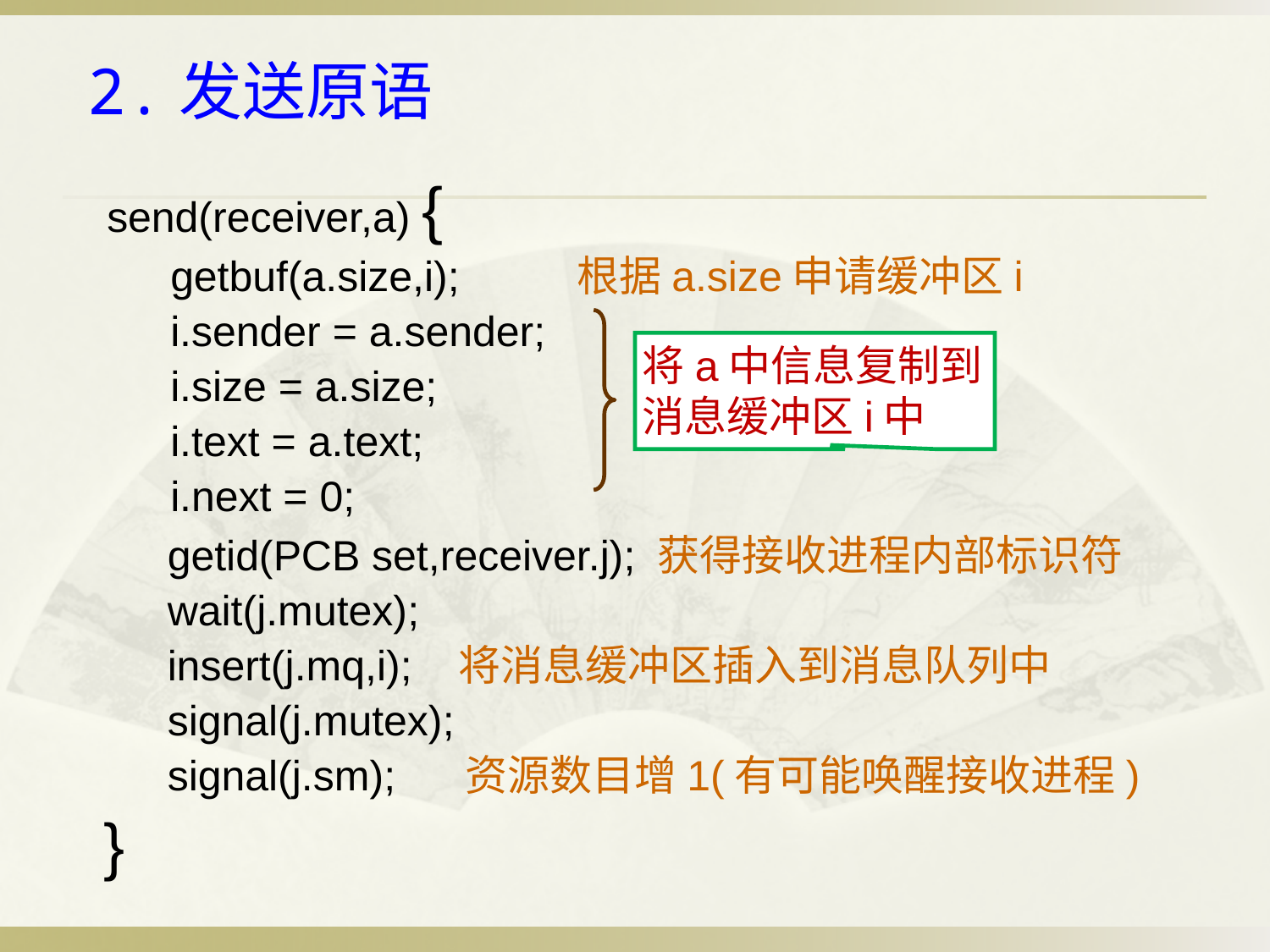

2.发送原语
send(receiver,a) {
getbuf(a.size,i);         根据a.size申请缓冲区i
i.sender = a.sender;
i.size = a.size;
i.text = a.text;
i.next = 0;

将a中信息复制到消息缓冲区i中
getid(PCB set,receiver.j); 获得接收进程内部标识符
wait(j.mutex);
insert(j.mq,i);   将消息缓冲区插入到消息队列中
signal(j.mutex);
signal(j.sm);     资源数目增1(有可能唤醒接收进程)
}
110